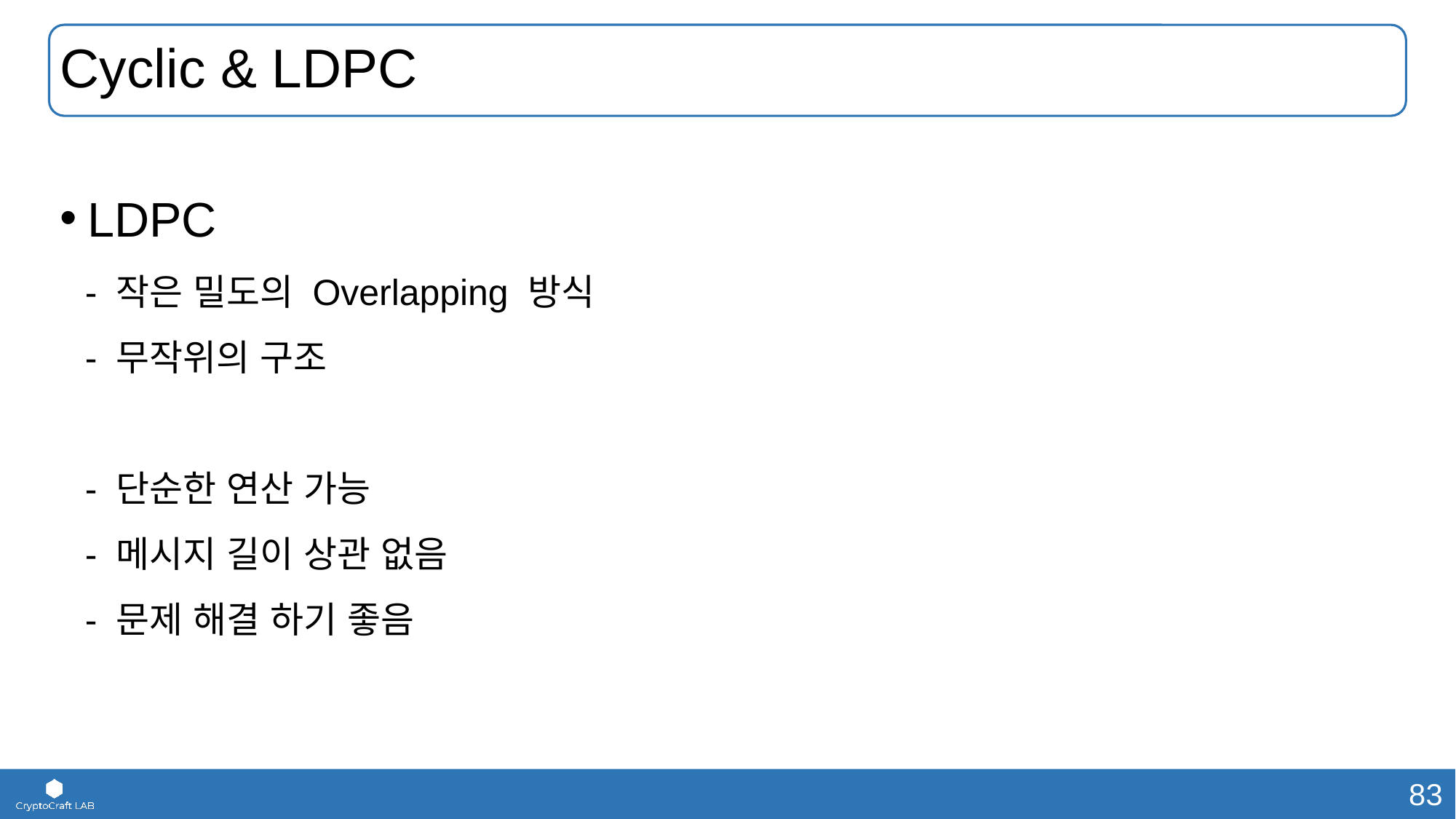

# Cyclic & LDPC
LDPC
- 작은 밀도의 Overlapping 방식
- 무작위의 구조
- 단순한 연산 가능
- 메시지 길이 상관 없음
- 문제 해결 하기 좋음